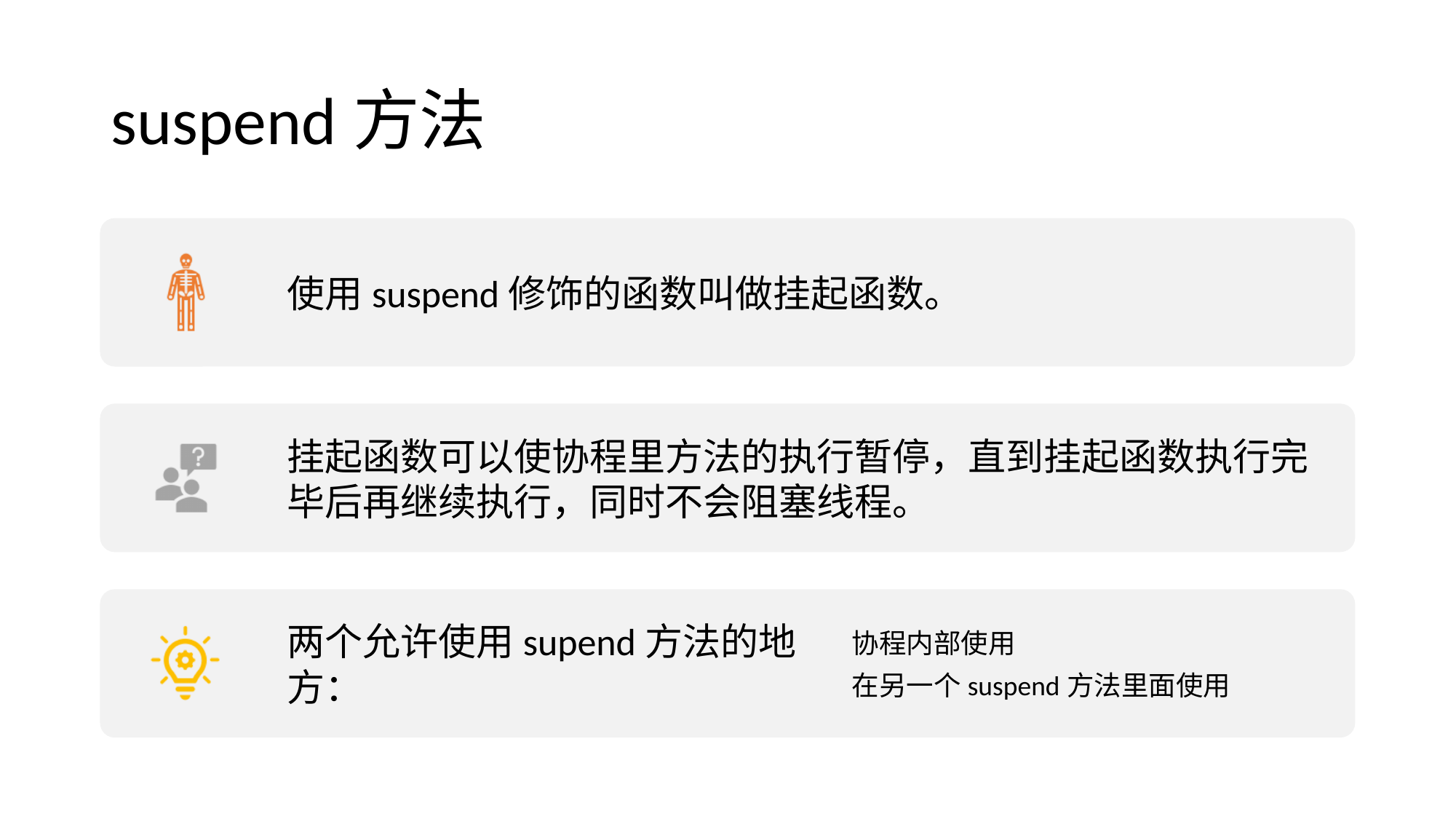

# suspend方法
使用suspend修饰的函数叫做挂起函数。
挂起函数可以使协程里方法的执行暂停，直到挂起函数执行完毕后再继续执行，同时不会阻塞线程。
两个允许使用supend方法的地方：
协程内部使用
在另一个suspend方法里面使用